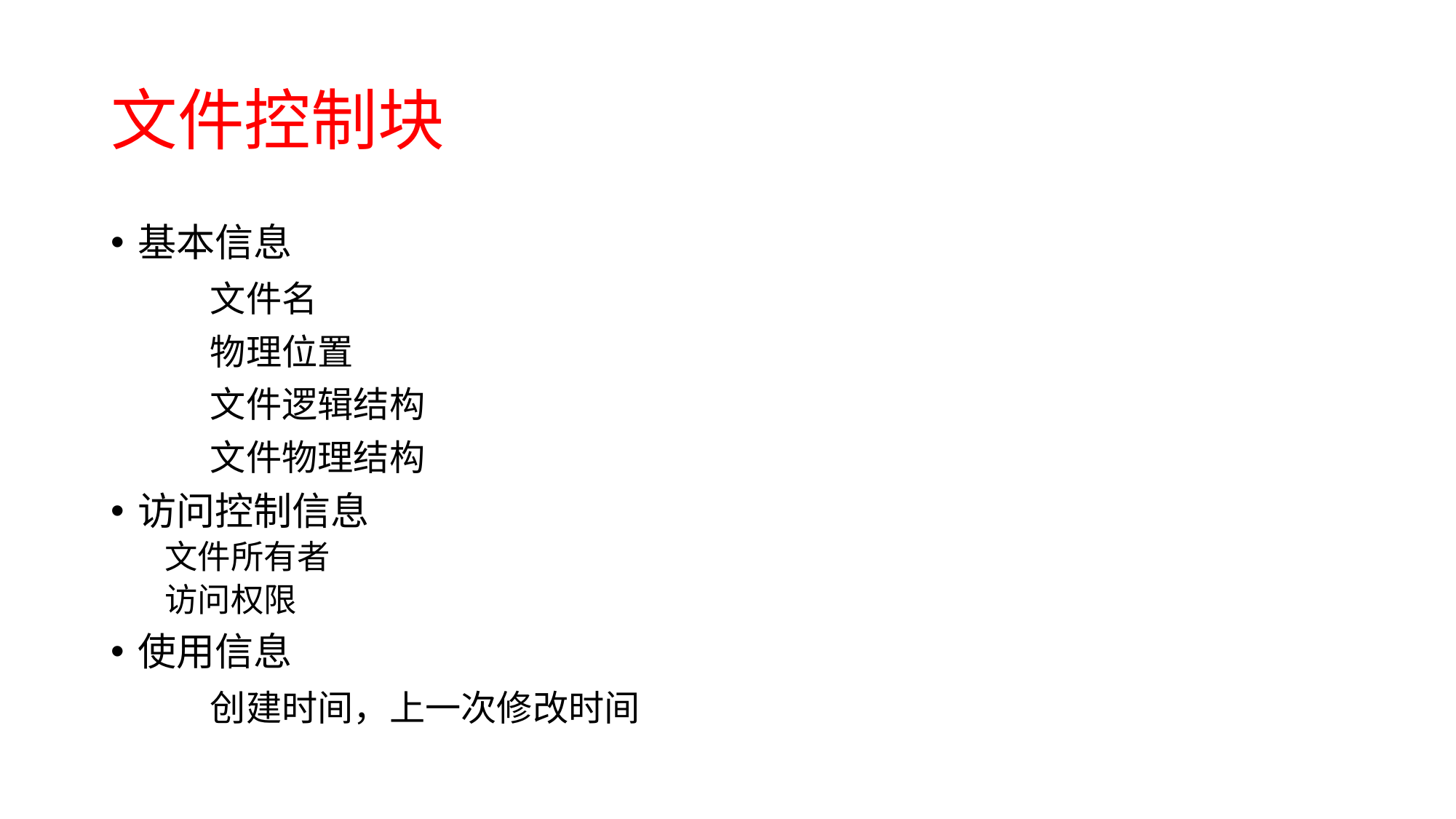

# 文件控制块
基本信息
	文件名
	物理位置
	文件逻辑结构
	文件物理结构
访问控制信息
	文件所有者
	访问权限
使用信息
	创建时间，上一次修改时间